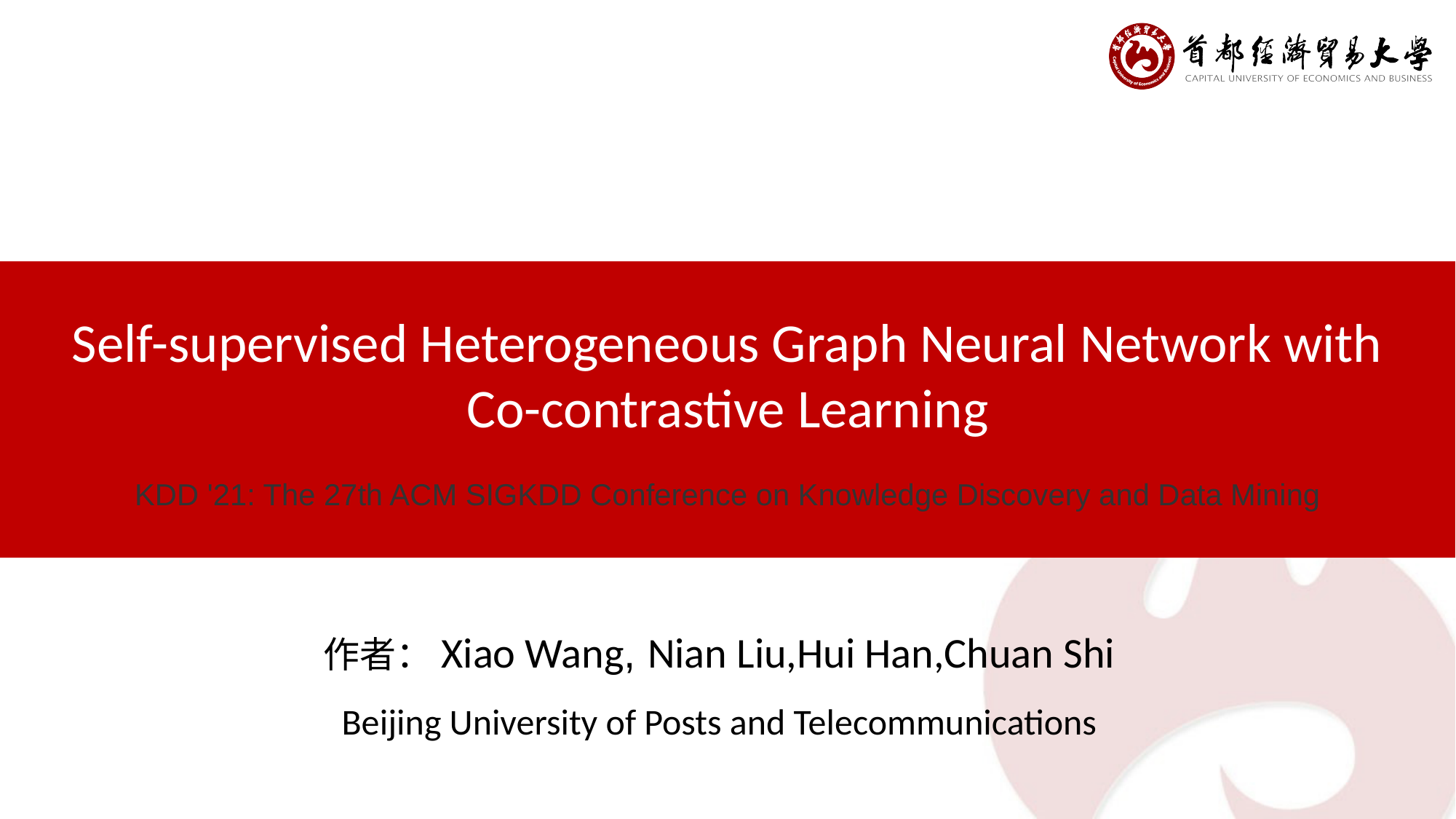

Self-supervised Heterogeneous Graph Neural Network with
Co-contrastive Learning
KDD '21: The 27th ACM SIGKDD Conference on Knowledge Discovery and Data Mining
作者：Xiao Wang, Nian Liu,Hui Han,Chuan Shi
Beijing University of Posts and Telecommunications